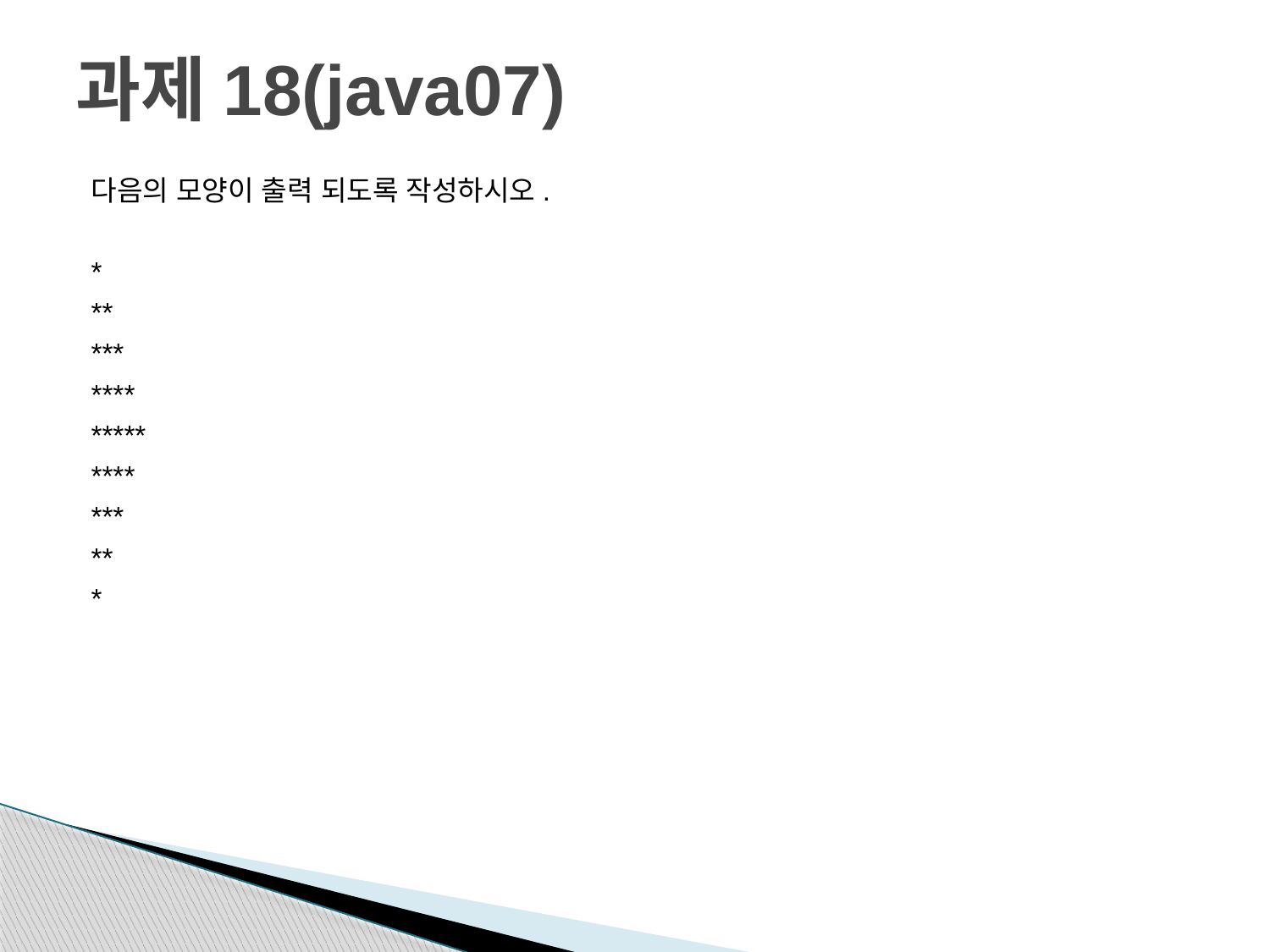

# 과제18(java07)
다음의 모양이 출력 되도록 작성하시오.

*
**
***
****
*****
****
***
**
*